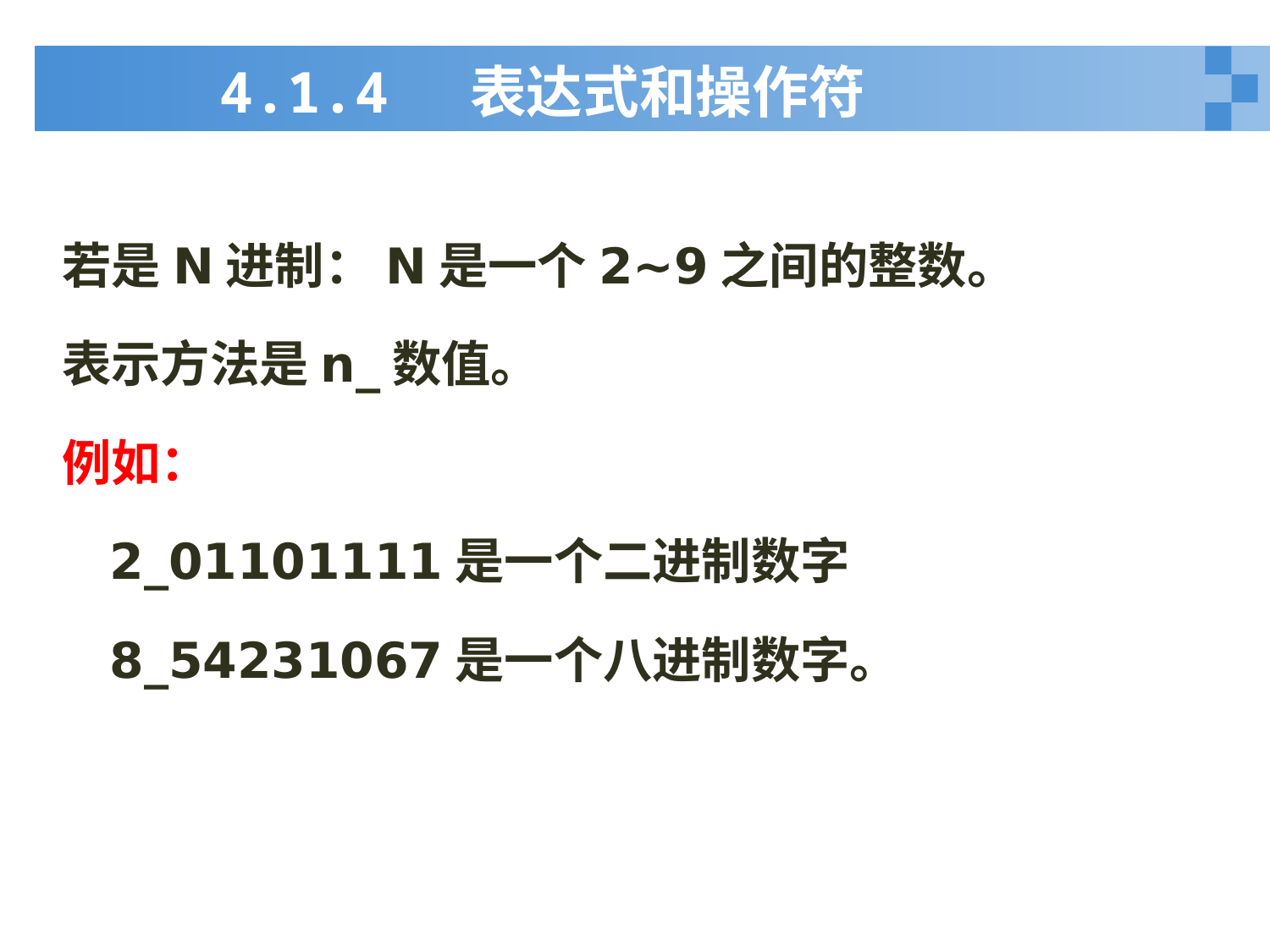

# 4.1.4  表达式和操作符
若是N进制：N是一个2~9之间的整数。
表示方法是n_数值。
例如：
	2_01101111是一个二进制数字
	8_54231067是一个八进制数字。